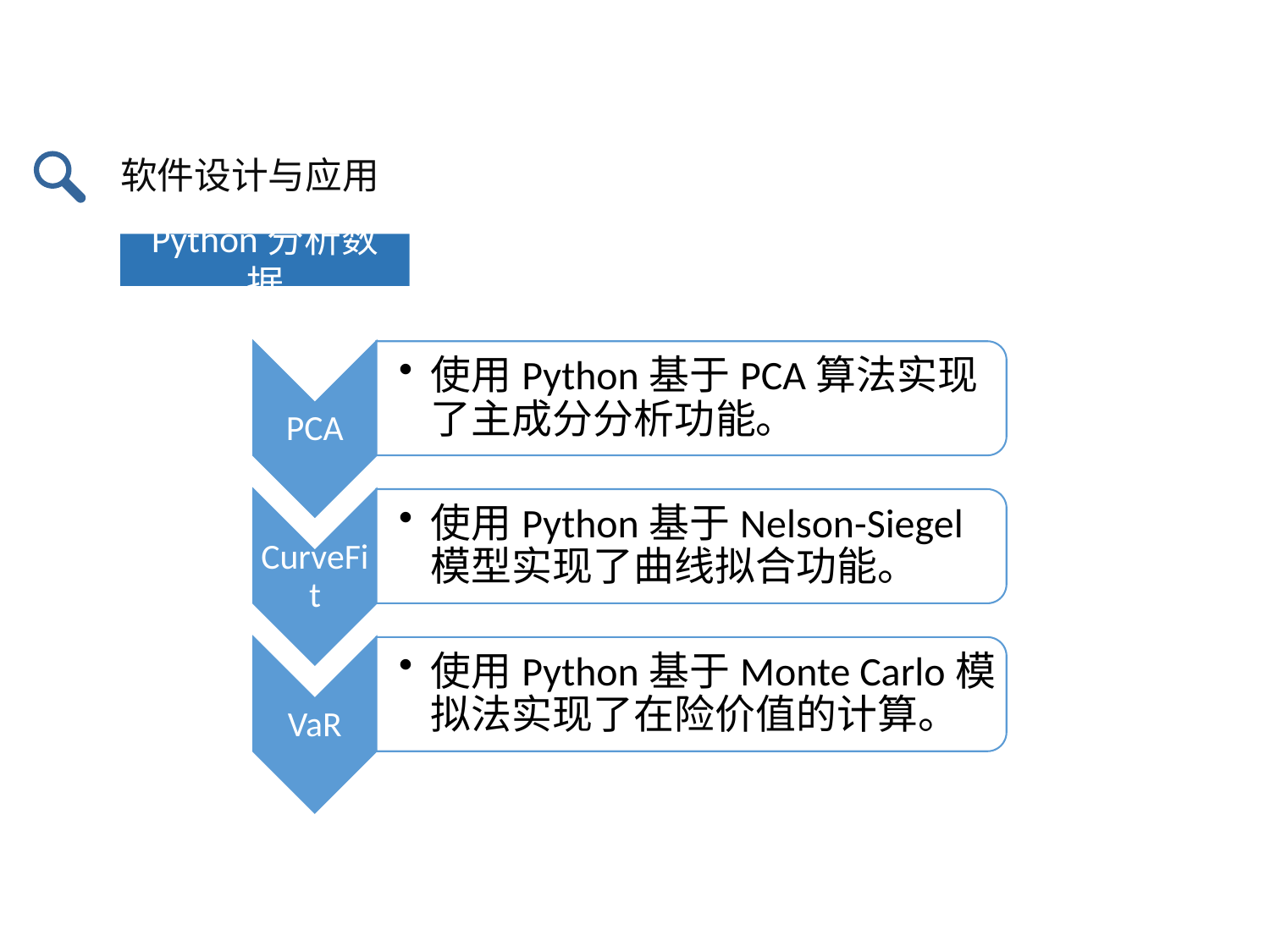

软件设计与应用
Python分析数据
PCA
使用Python基于PCA算法实现了主成分分析功能。
CurveFit
使用Python基于Nelson-Siegel模型实现了曲线拟合功能。
VaR
使用Python基于Monte Carlo模拟法实现了在险价值的计算。